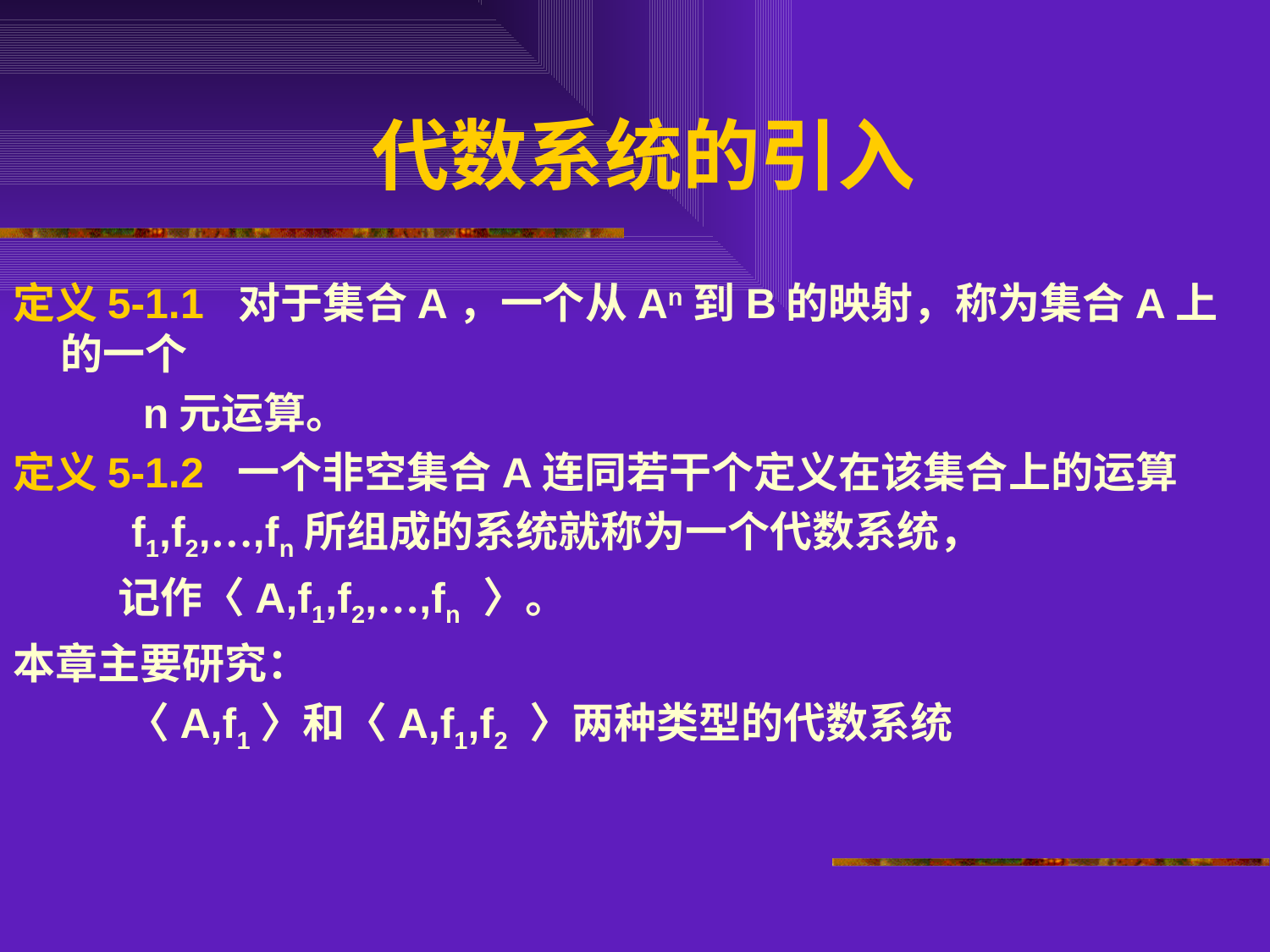

# 代数系统的引入
定义5-1.1  对于集合A，一个从An到B的映射，称为集合A上的一个
           n元运算。
定义5-1.2  一个非空集合A连同若干个定义在该集合上的运算
          f1,f2,…,fn所组成的系统就称为一个代数系统，
          记作〈A,f1,f2,…,fn 〉。
本章主要研究：
           〈A,f1〉和〈A,f1,f2 〉两种类型的代数系统